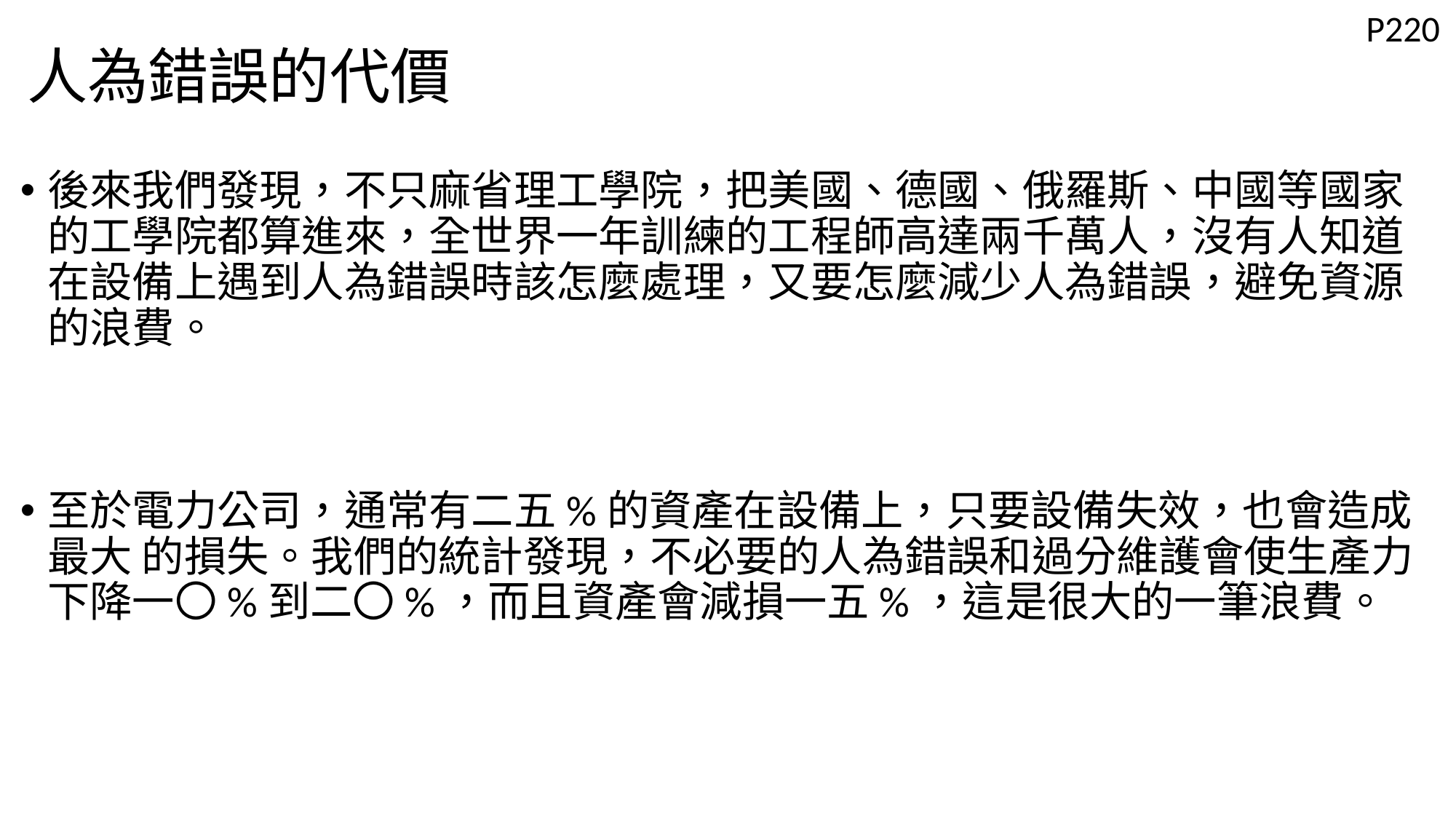

# 人為錯誤的代價
P220
後來我們發現，不只麻省理工學院，把美國、德國、俄羅斯、中國等國家的工學院都算進來，全世界一年訓練的工程師高達兩千萬人，沒有人知道在設備上遇到人為錯誤時該怎麼處理，又要怎麼減少人為錯誤，避免資源的浪費。

至於電力公司，通常有二五%的資產在設備上，只要設備失效，也會造成最大 的損失。我們的統計發現，不必要的人為錯誤和過分維護會使生產力下降一〇%到二〇%，而且資產會減損一五%，這是很大的一筆浪費。